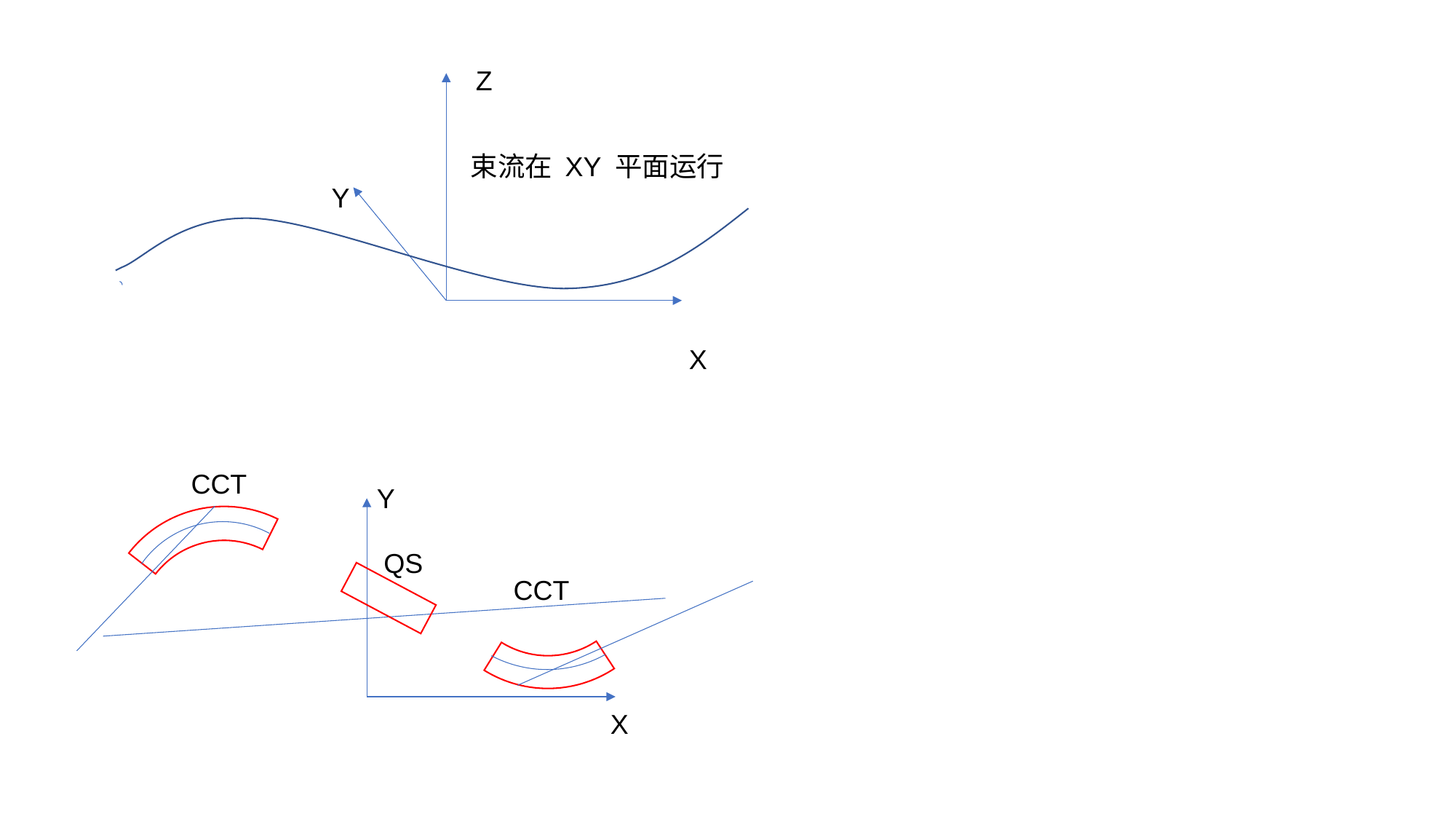

Z
束流在 XY 平面运行
Y

X

CCT
Y

QS
CCT

X